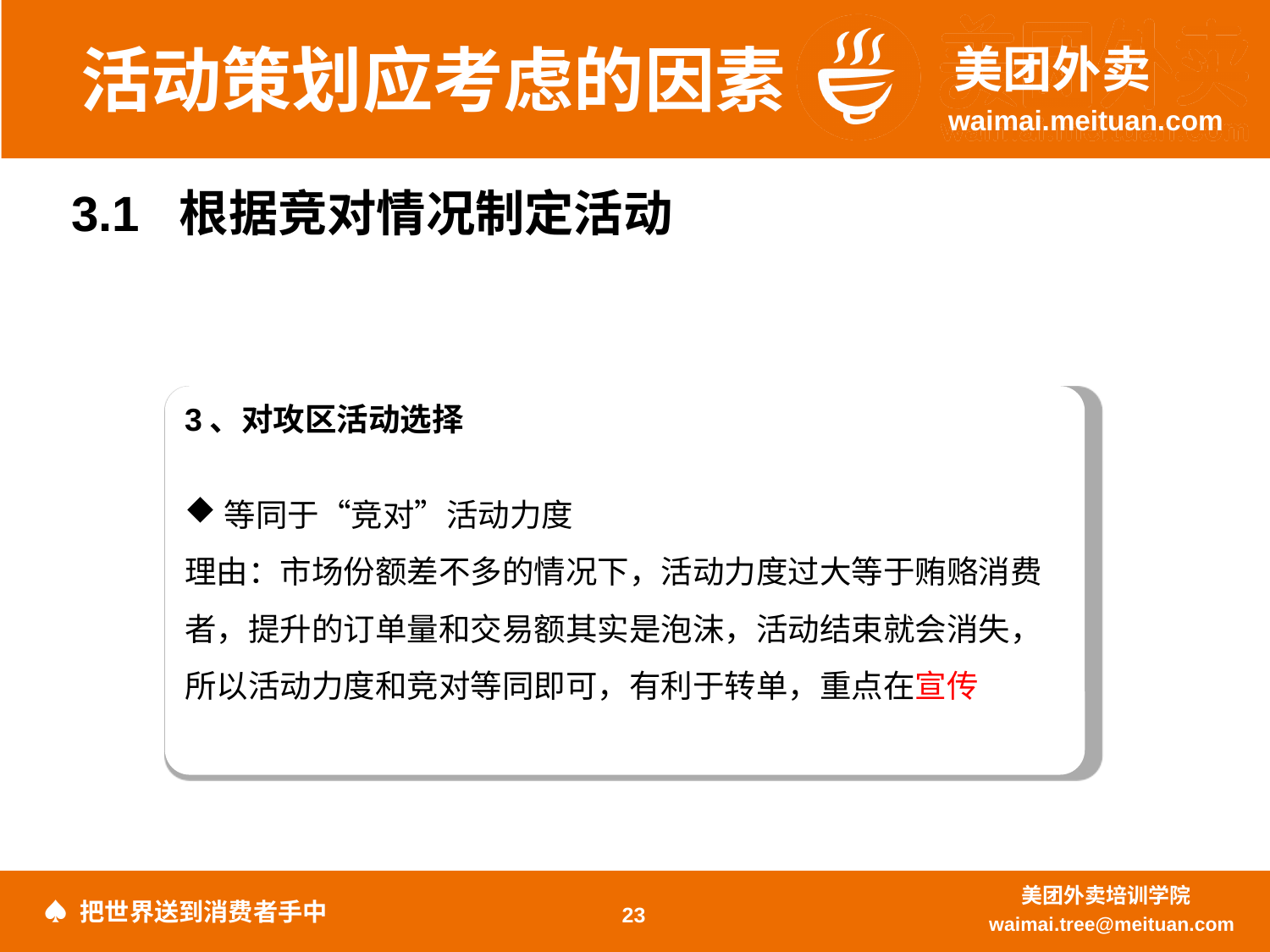

活动策划应考虑的因素
3.1  根据竞对情况制定活动
3、对攻区活动选择

等同于“竞对”活动力度
理由：市场份额差不多的情况下，活动力度过大等于贿赂消费者，提升的订单量和交易额其实是泡沫，活动结束就会消失，所以活动力度和竞对等同即可，有利于转单，重点在宣传